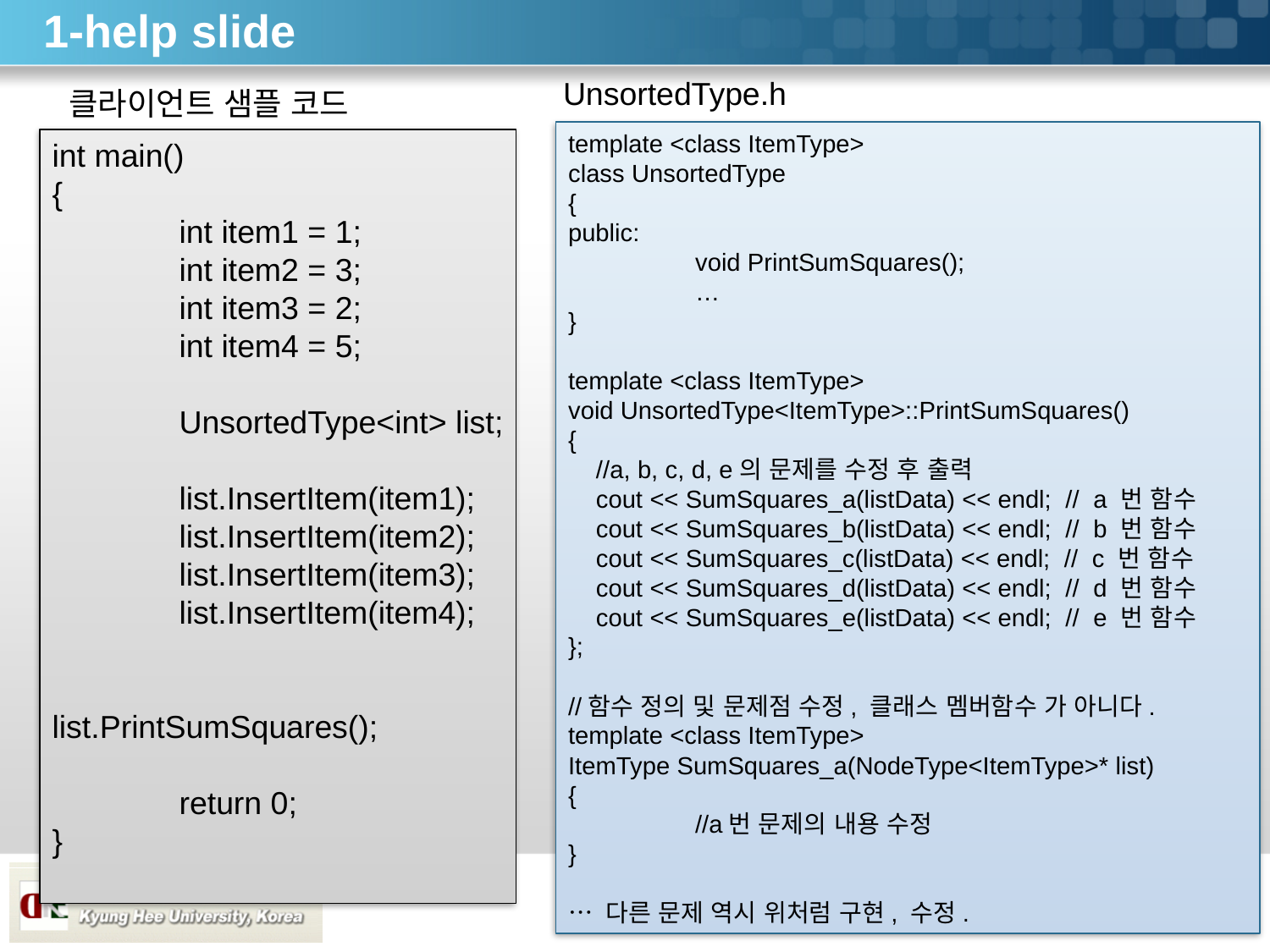

# 1-help slide
UnsortedType.h
클라이언트 샘플 코드
template <class ItemType>
class UnsortedType
{
public:
	void PrintSumSquares();
	…
}

template <class ItemType>
void UnsortedType<ItemType>::PrintSumSquares()
{
    //a, b, c, d, e의 문제를 수정 후 출력
    cout << SumSquares_a(listData) << endl;  //  a 번 함수
    cout << SumSquares_b(listData) << endl;  //  b 번 함수
    cout << SumSquares_c(listData) << endl;  //  c 번 함수
    cout << SumSquares_d(listData) << endl;  //  d 번 함수
    cout << SumSquares_e(listData) << endl;  //  e 번 함수
};

//함수 정의 및 문제점 수정, 클래스 멤버함수 가 아니다.
template <class ItemType>
ItemType SumSquares_a(NodeType<ItemType>* list)
{
	//a번 문제의 내용 수정
}

… 다른 문제 역시 위처럼 구현, 수정.
int main()
{
	int item1 = 1;
	int item2 = 3;
	int item3 = 2;
	int item4 = 5;

	UnsortedType<int> list;

	list.InsertItem(item1);
	list.InsertItem(item2);
	list.InsertItem(item3);
	list.InsertItem(item4);

	list.PrintSumSquares();

	return 0;
}